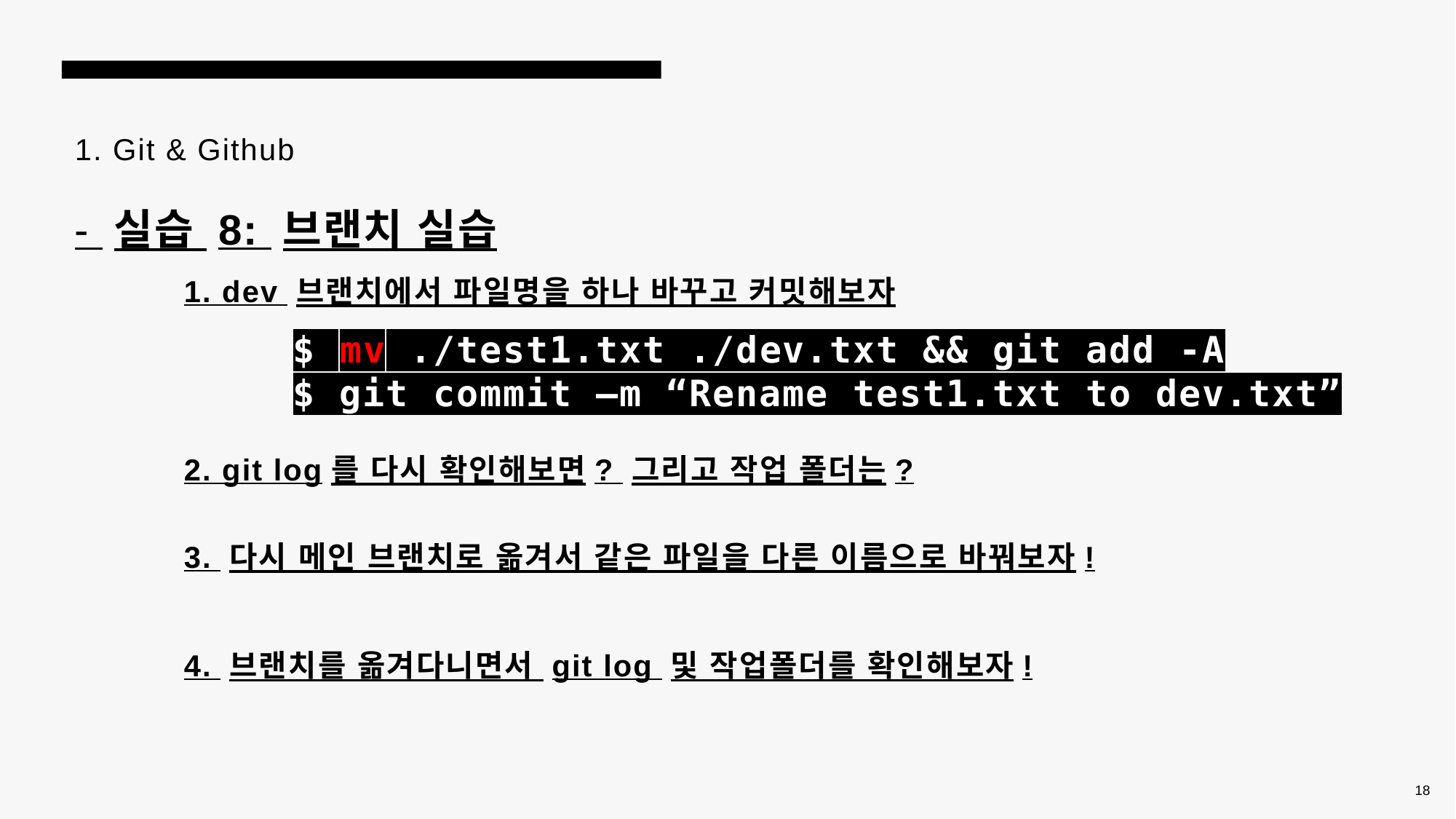

# 1. Git & Github - 실습 8: 브랜치 실습 1. dev 브랜치에서 파일명을 하나 바꾸고 커밋해보자 $ mv ./test1.txt ./dev.txt && git add -A $ git commit –m “Rename test1.txt to dev.txt” 2. git log를 다시 확인해보면? 그리고 작업 폴더는? 3. 다시 메인 브랜치로 옮겨서 같은 파일을 다른 이름으로 바꿔보자! 4. 브랜치를 옮겨다니면서 git log 및 작업폴더를 확인해보자!
18